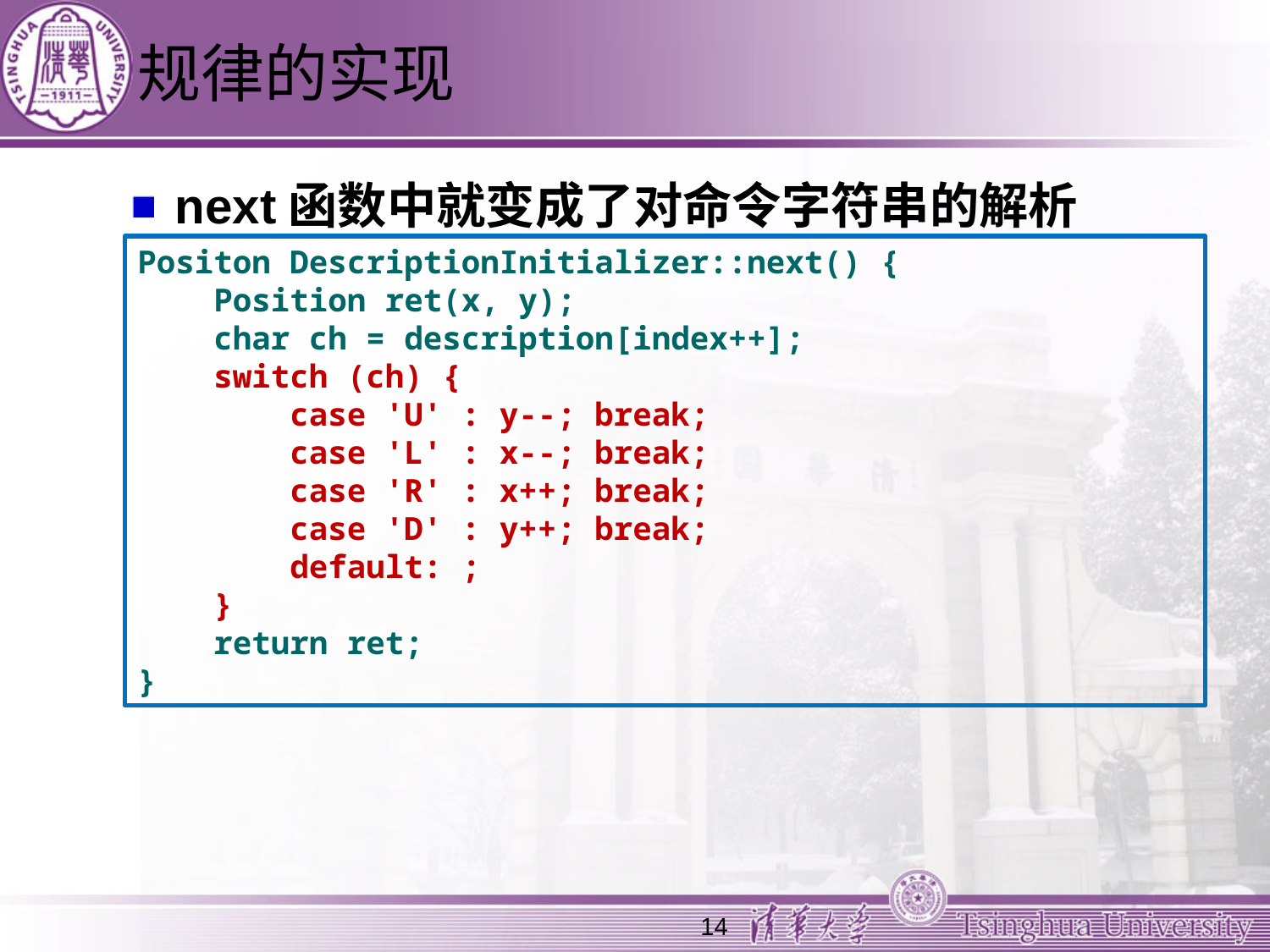

# 规律的实现
next函数中就变成了对命令字符串的解析
Positon DescriptionInitializer::next() {
    Position ret(x, y);
    char ch = description[index++];
    switch (ch) {
        case 'U' : y--; break;
        case 'L' : x--; break;
        case 'R' : x++; break;
        case 'D' : y++; break;
        default: ;
    }
    return ret;
}
14